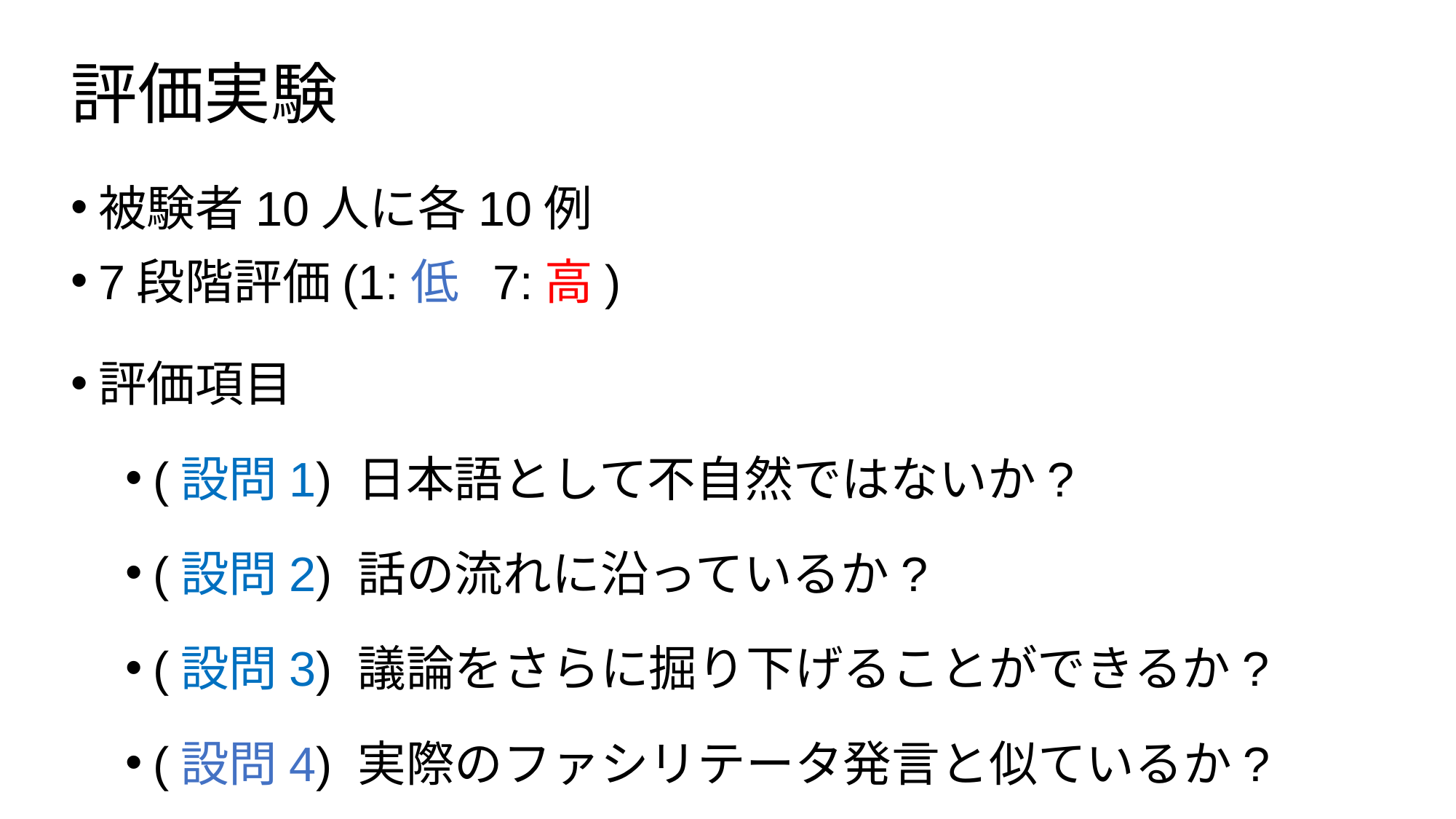

# 評価実験
被験者10人に各10例
7段階評価(1:低  7:高)
評価項目
(設問1) 日本語として不自然ではないか?
(設問2) 話の流れに沿っているか?
(設問3) 議論をさらに掘り下げることができるか?
(設問4) 実際のファシリテータ発言と似ているか?